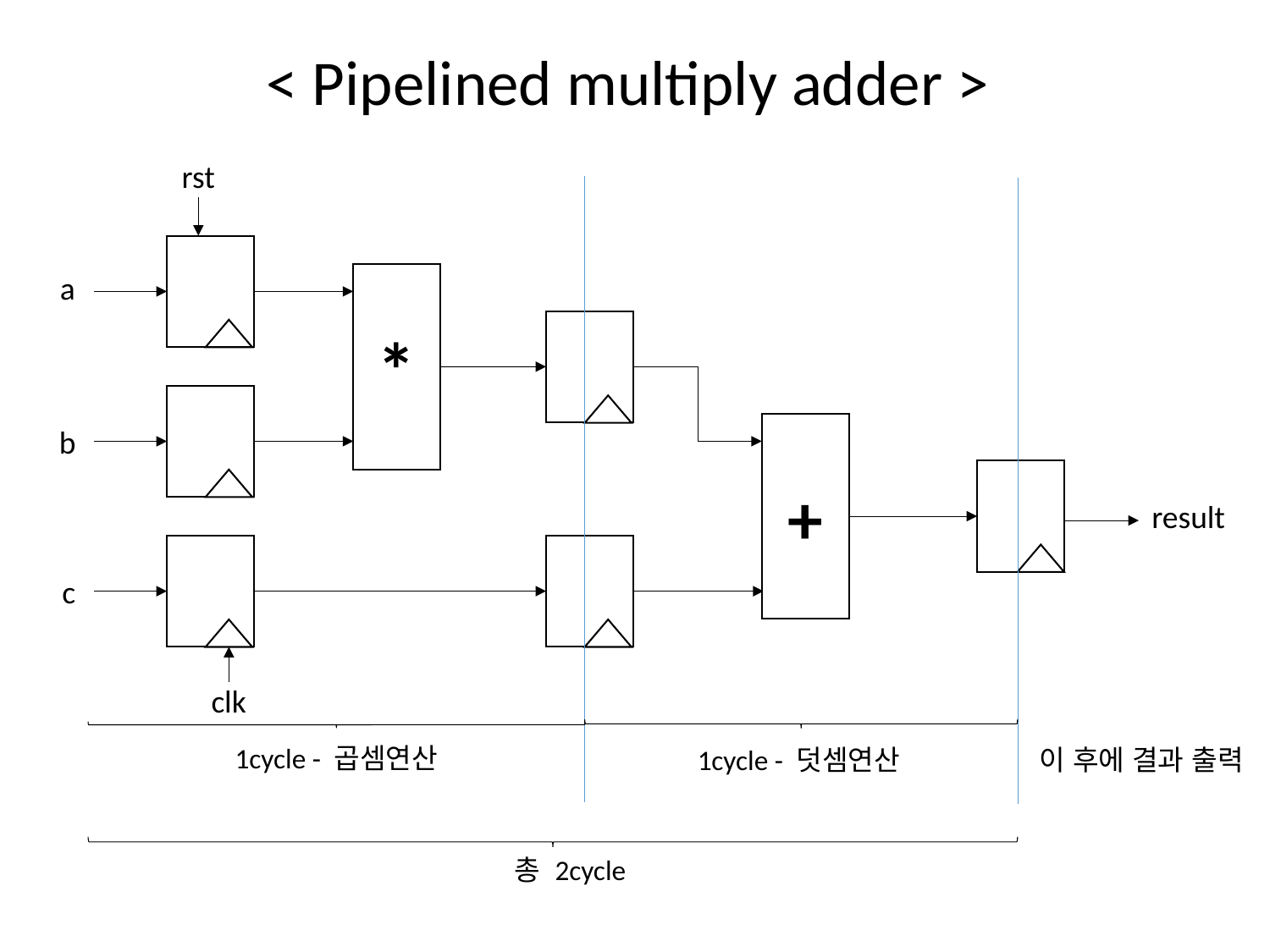

< Pipelined multiply adder >
rst

a
*

+
b

result

c

clk
1cycle - 곱셈연산
1cycle - 덧셈연산
이 후에 결과 출력
총 2cycle